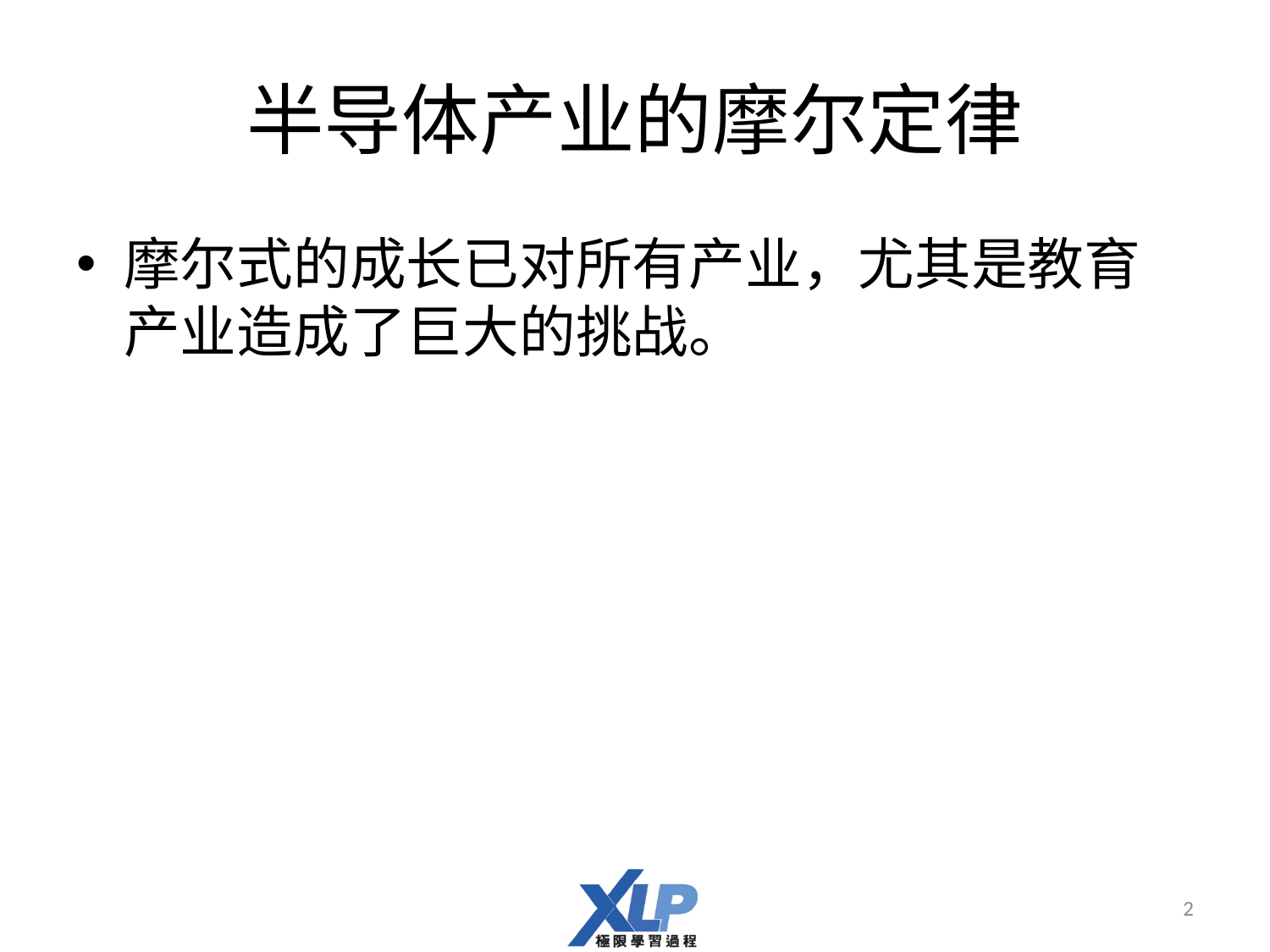

# 半导体产业的摩尔定律
摩尔式的成长已对所有产业，尤其是教育产业造成了巨大的挑战。
2